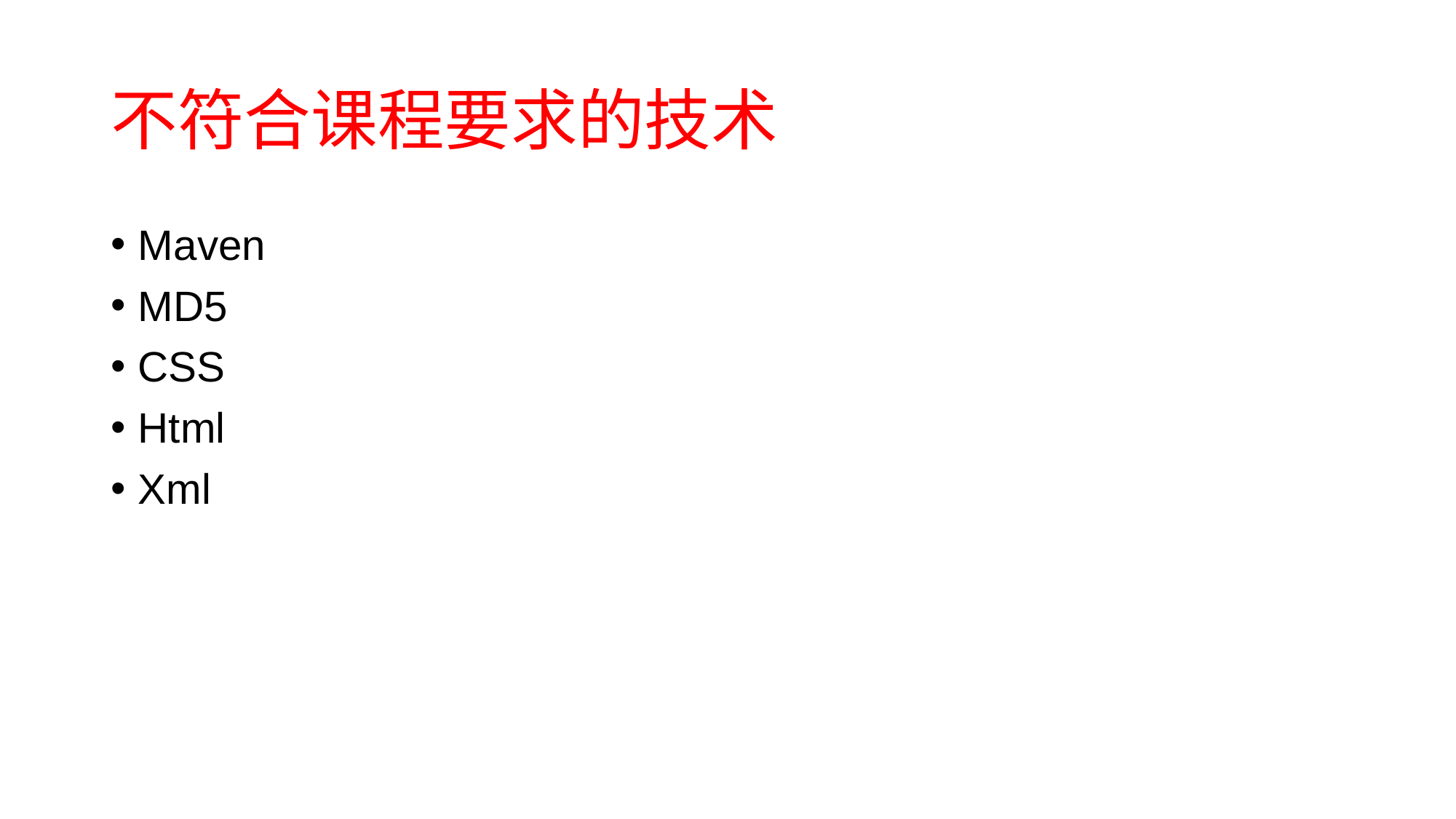

# 不符合课程要求的技术
Maven
MD5
CSS
Html
Xml